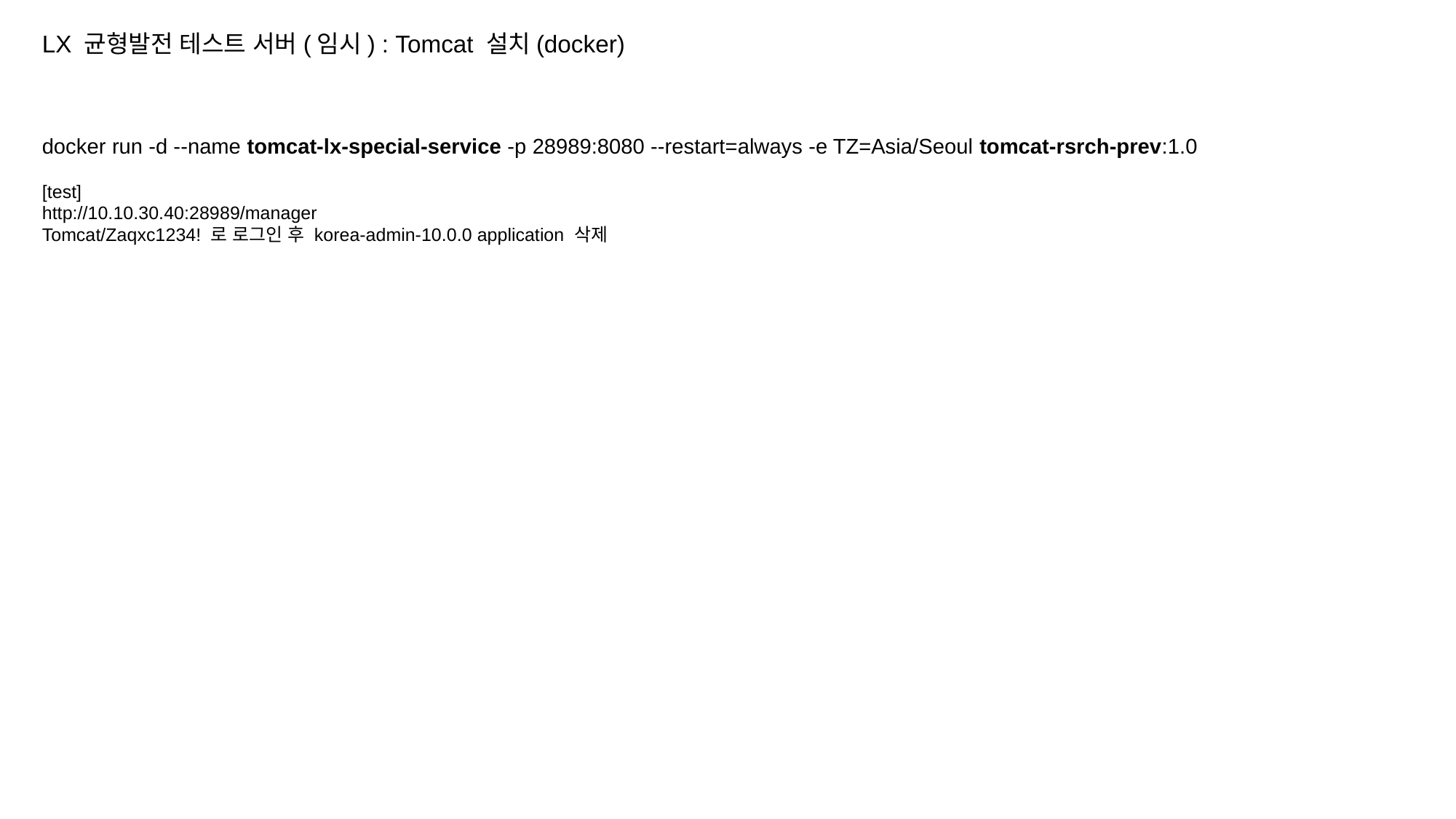

LX 균형발전 테스트 서버(임시) : Tomcat 설치(docker)

docker run -d --name tomcat-lx-special-service -p 28989:8080 --restart=always -e TZ=Asia/Seoul tomcat-rsrch-prev:1.0

[test]
http://10.10.30.40:28989/manager
Tomcat/Zaqxc1234! 로 로그인 후 korea-admin-10.0.0 application 삭제